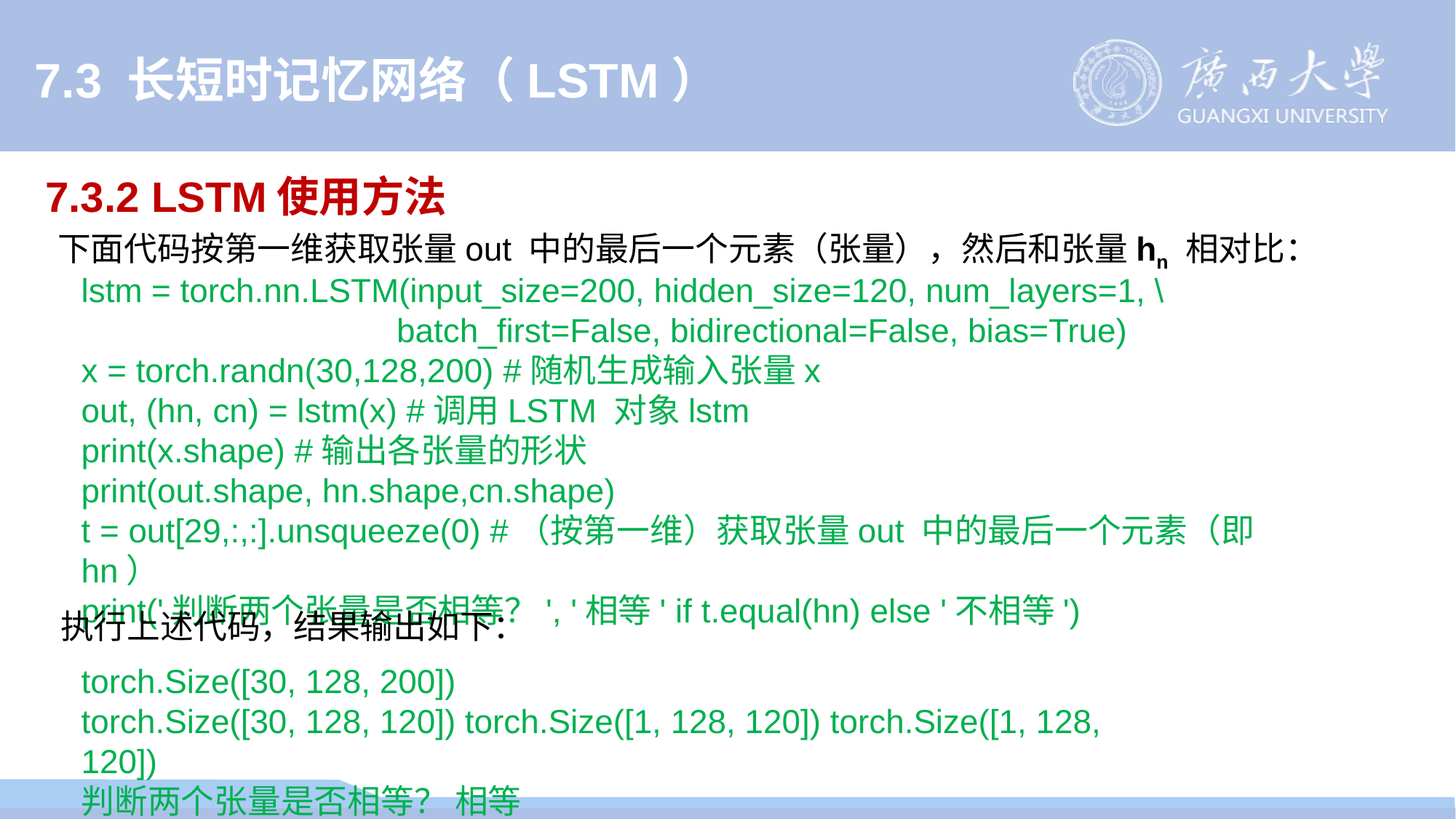

7.3 长短时记忆网络（LSTM）
7.3.2 LSTM使用方法
下面代码按第一维获取张量out 中的最后一个元素（张量），然后和张量hn 相对比：
lstm = torch.nn.LSTM(input_size=200, hidden_size=120, num_layers=1, \
                                  batch_first=False, bidirectional=False, bias=True)
x = torch.randn(30,128,200) #随机生成输入张量x
out, (hn, cn) = lstm(x) #调用LSTM 对象lstm
print(x.shape) #输出各张量的形状
print(out.shape, hn.shape,cn.shape)
t = out[29,:,:].unsqueeze(0) #（按第一维）获取张量out 中的最后一个元素（即hn）
print('判断两个张量是否相等？', '相等' if t.equal(hn) else '不相等')
执行上述代码，结果输出如下：
torch.Size([30, 128, 200])
torch.Size([30, 128, 120]) torch.Size([1, 128, 120]) torch.Size([1, 128, 120])
判断两个张量是否相等？ 相等